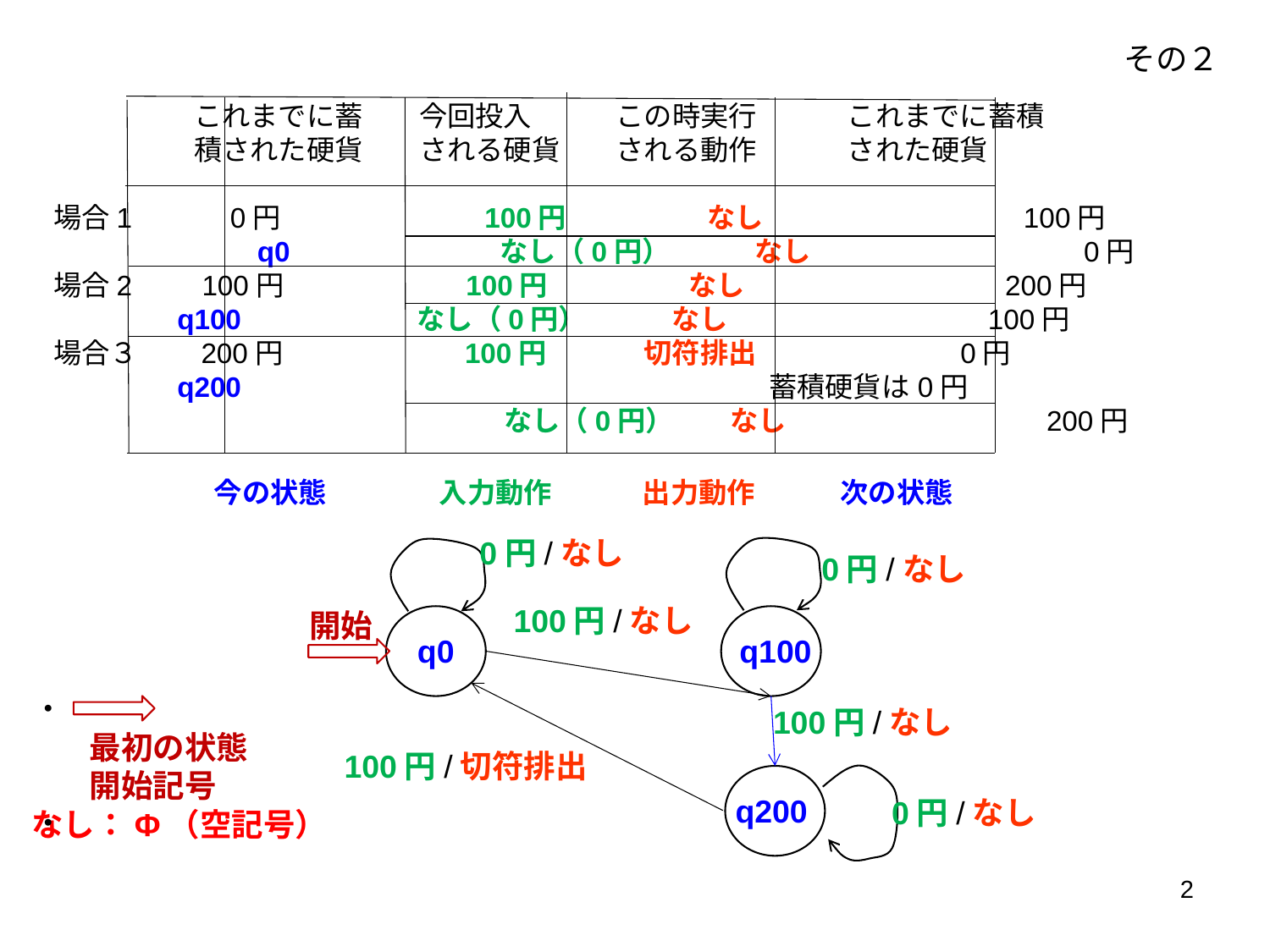

その２

　　　　　　これまでに蓄　　今回投入　　　この時実行　　　 これまでに蓄積
　　　　　　積された硬貨　　される硬貨　　される動作　　　 された硬貨

　場合1　　　0円　　　　　　　100円　　　　　なし　　　　　　　　　100円
　　　　　　　　q0　　　　　　　 なし（0円）　　　なし　　　　　　　　 　 0円
　場合2　　100円　　　　　　 100円　　　　　なし　　　　　　　　　200円
　　              q100　　　　　　なし（0円）　　　なし　　　　　　　　　100円
　場合３　　200円　　　　　　 100円　　  　切符排出　　　　　　　0円
　　              q200　　　　　　　　　　　 　                            蓄積硬貨は0円
　　　　　　　　　　　　　　　　　なし（0円）　　なし　　　　　　　　　200円

今の状態　　　　入力動作　　　 出力動作         　次の状態
0円/なし

0円/なし
100円/なし
開始

q0
q100

・

・

100円/なし
最初の状態
開始記号
100円/切符排出

q200
0円/なし
なし：Φ（空記号）
2